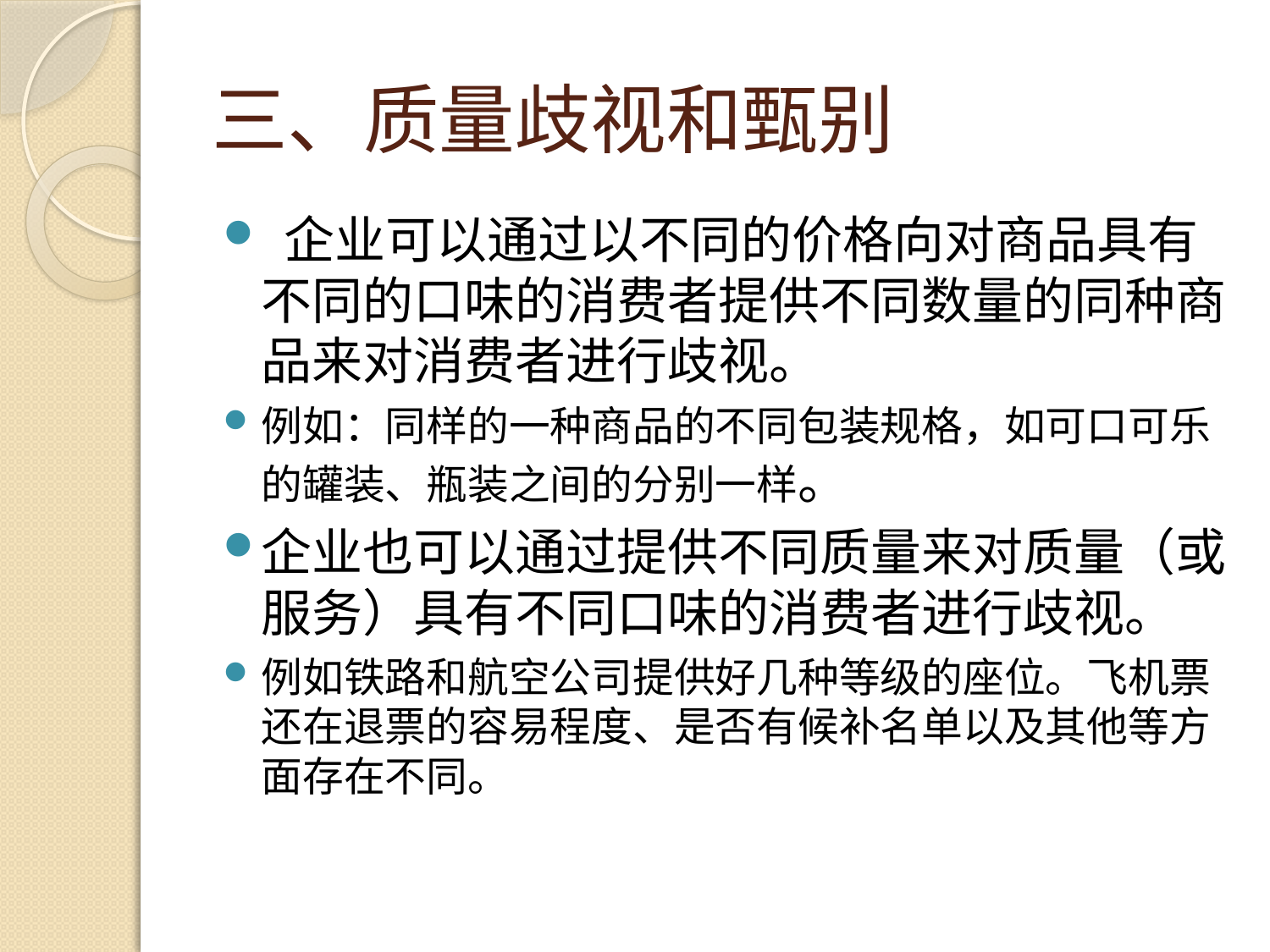

# 三、质量歧视和甄别
 企业可以通过以不同的价格向对商品具有不同的口味的消费者提供不同数量的同种商品来对消费者进行歧视。
例如：同样的一种商品的不同包装规格，如可口可乐的罐装、瓶装之间的分别一样。
企业也可以通过提供不同质量来对质量（或服务）具有不同口味的消费者进行歧视。
例如铁路和航空公司提供好几种等级的座位。飞机票还在退票的容易程度、是否有候补名单以及其他等方面存在不同。